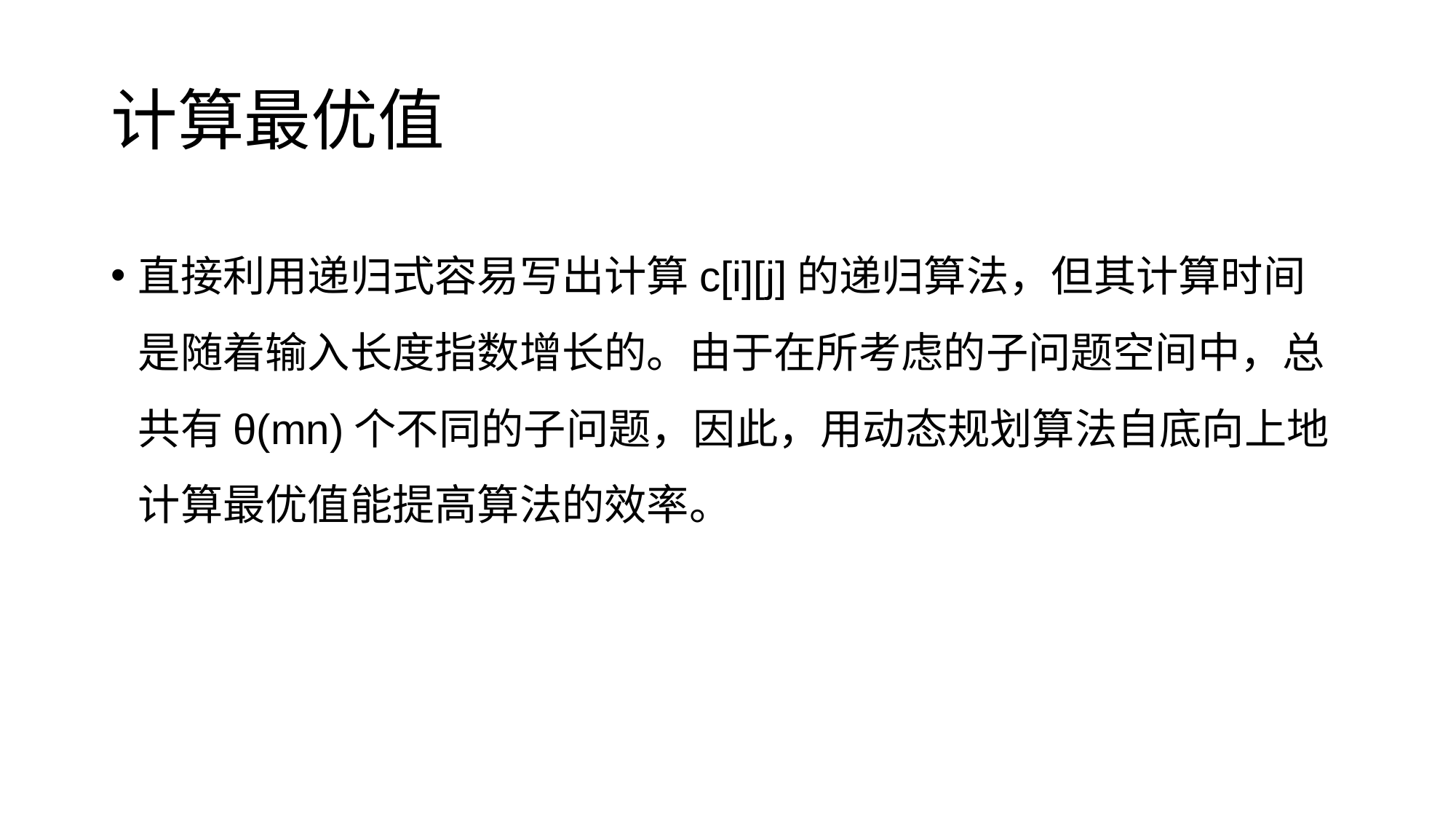

# 计算最优值
直接利用递归式容易写出计算c[i][j]的递归算法，但其计算时间是随着输入长度指数增长的。由于在所考虑的子问题空间中，总共有θ(mn)个不同的子问题，因此，用动态规划算法自底向上地计算最优值能提高算法的效率。